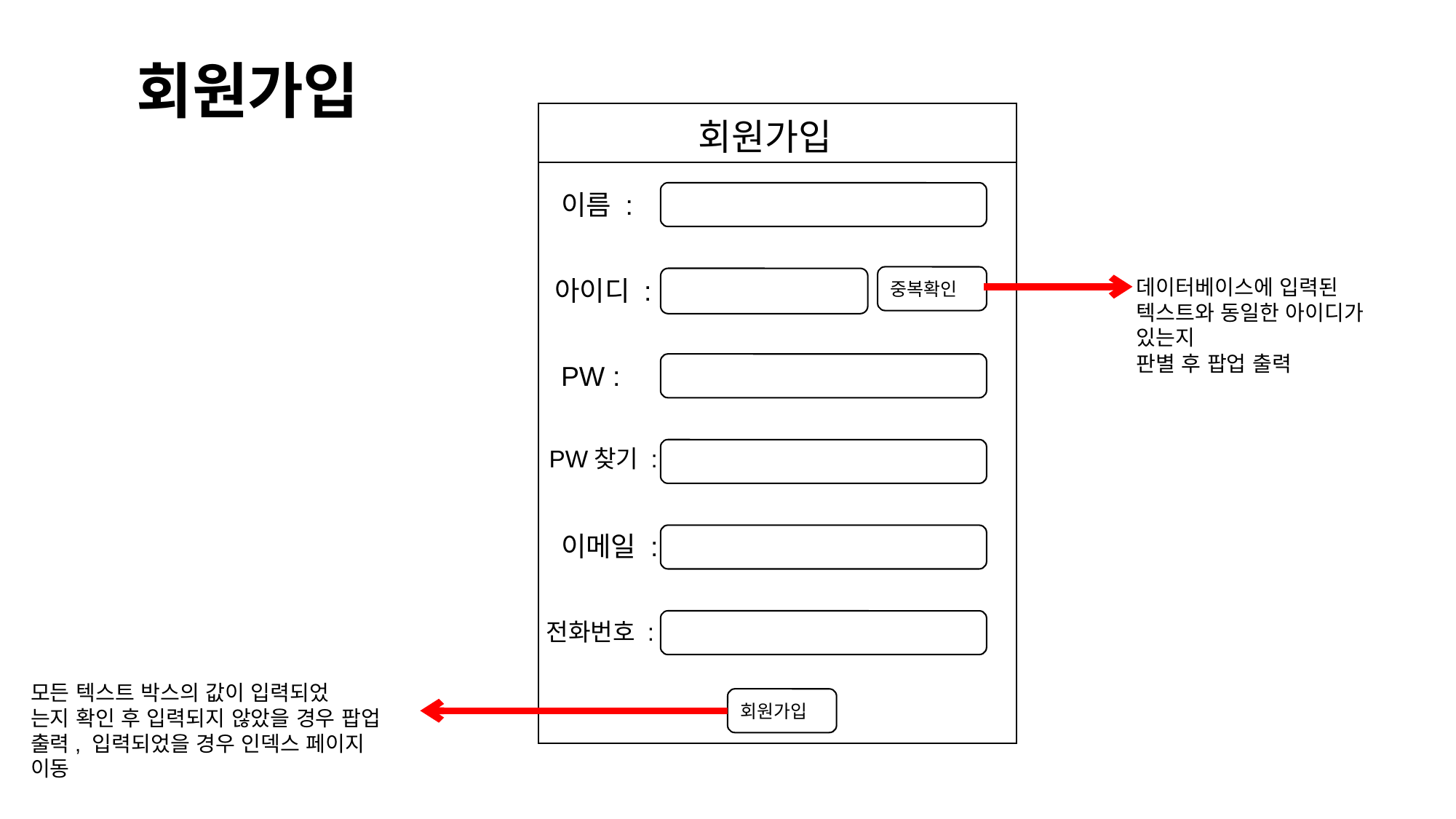

회원가입

회원가입
이름 :

중복확인

아이디 :
데이터베이스에 입력된 텍스트와 동일한 아이디가 있는지
판별 후 팝업 출력
PW :
PW찾기 :
이메일 :
전화번호 :
모든 텍스트 박스의 값이 입력되었
는지 확인 후 입력되지 않았을 경우 팝업 출력, 입력되었을 경우 인덱스 페이지 이동
회원가입